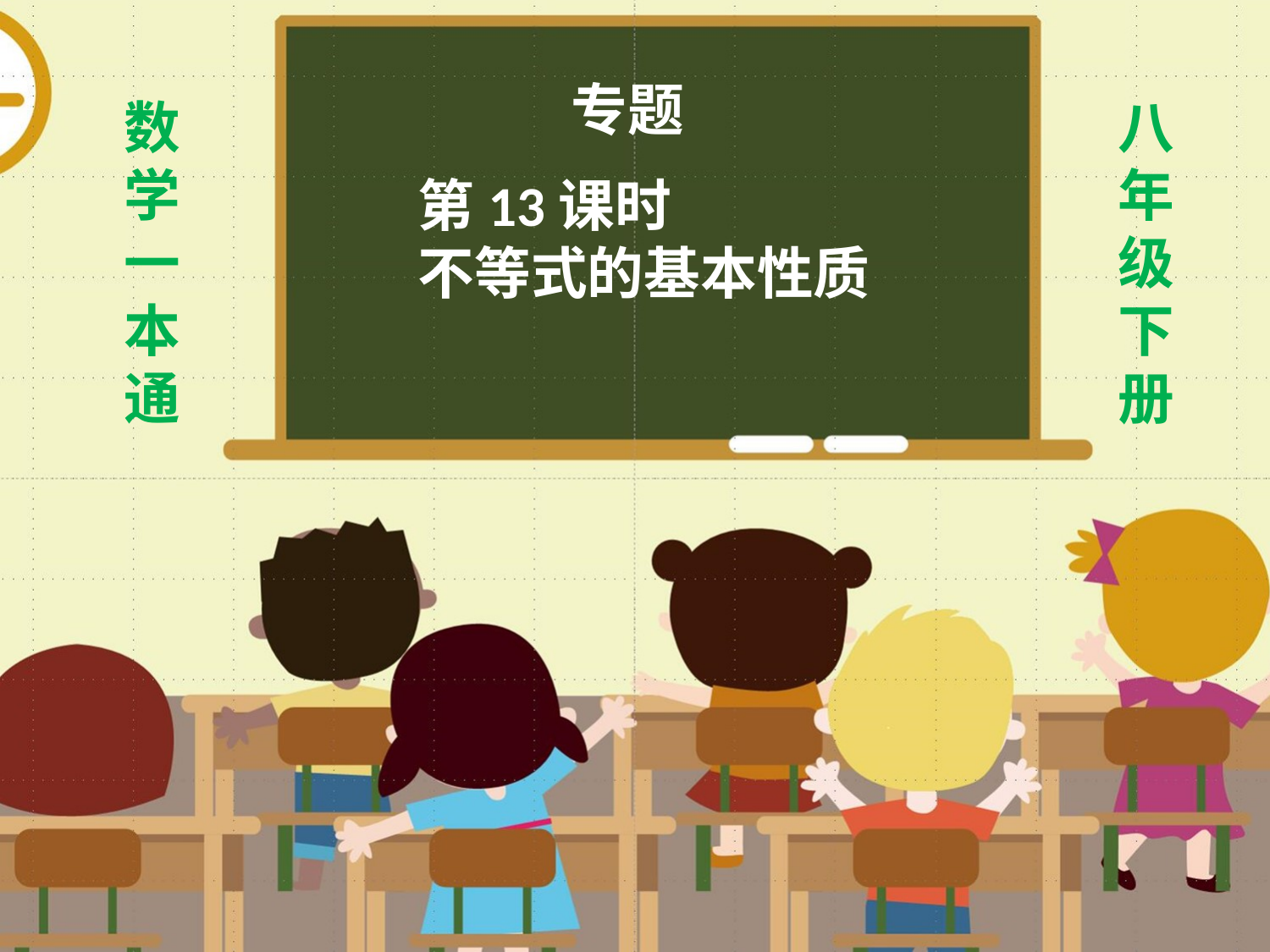

专题
数
学
一
本
通
八年级下册
第13课时
不等式的基本性质